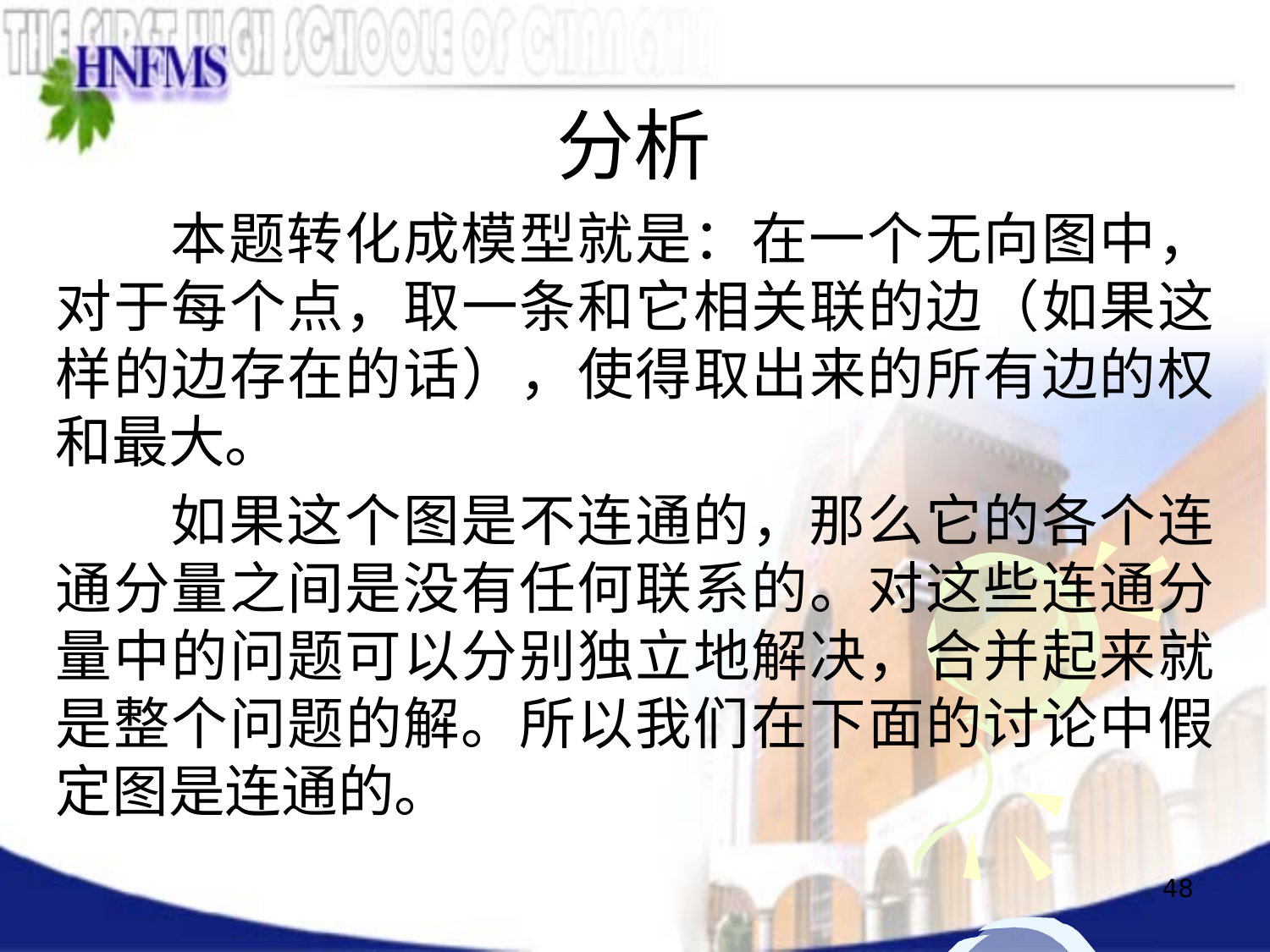

# 分析
       本题转化成模型就是：在一个无向图中，对于每个点，取一条和它相关联的边（如果这样的边存在的话），使得取出来的所有边的权和最大。
       如果这个图是不连通的，那么它的各个连通分量之间是没有任何联系的。对这些连通分量中的问题可以分别独立地解决，合并起来就是整个问题的解。所以我们在下面的讨论中假定图是连通的。

48